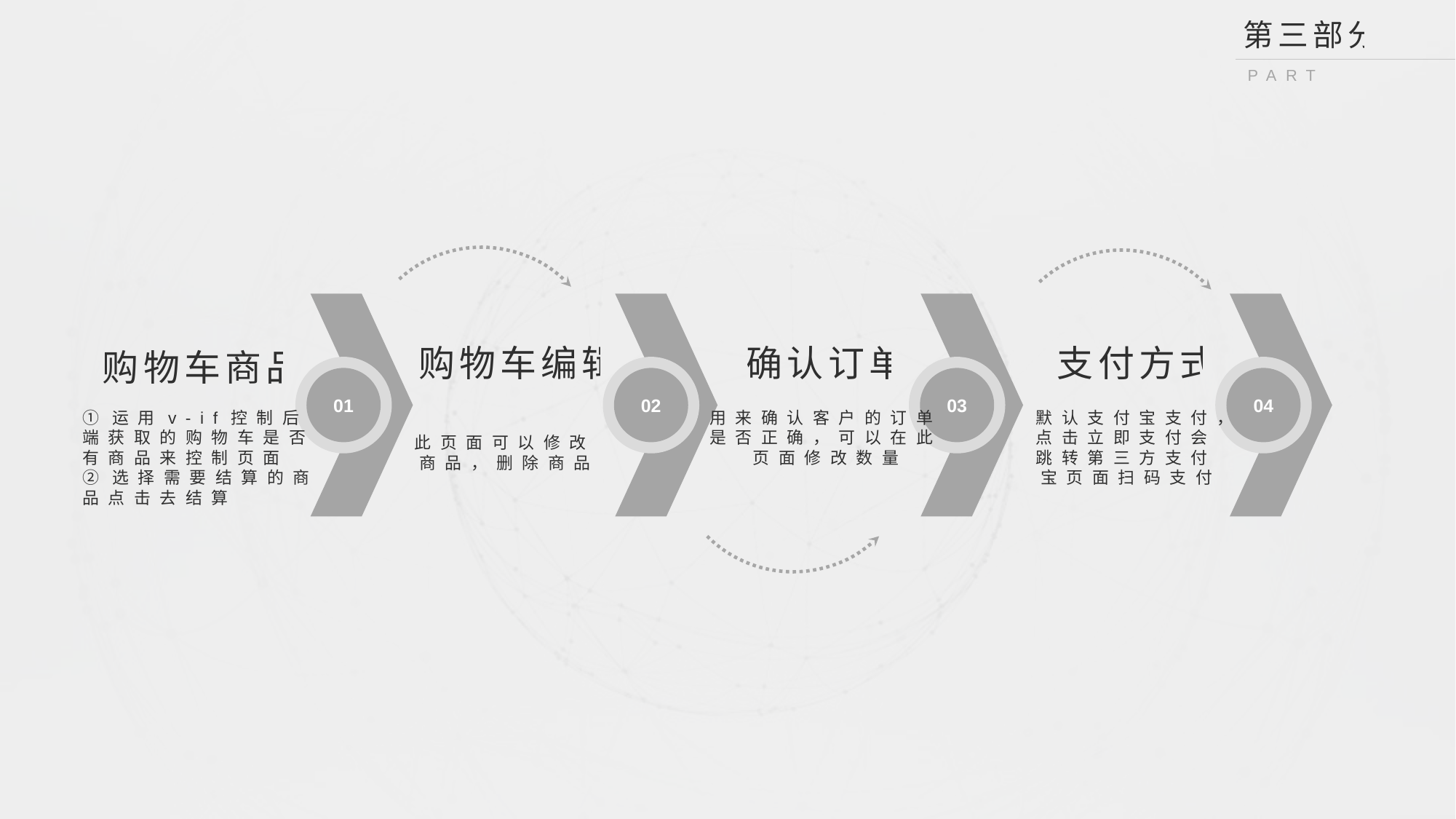

第三部分
PART FOUR

支付方式
默认支付宝支付，点击立即支付会跳转第三方支付宝页面扫码支付
购物车编辑
此页面可以修改商品，删除商品
确认订单
用来确认客户的订单是否正确，可以在此页面修改数量
购物车商品
①运用v-if控制后端获取的购物车是否有商品来控制页面
②选择需要结算的商品点击去结算

03

01
02
04